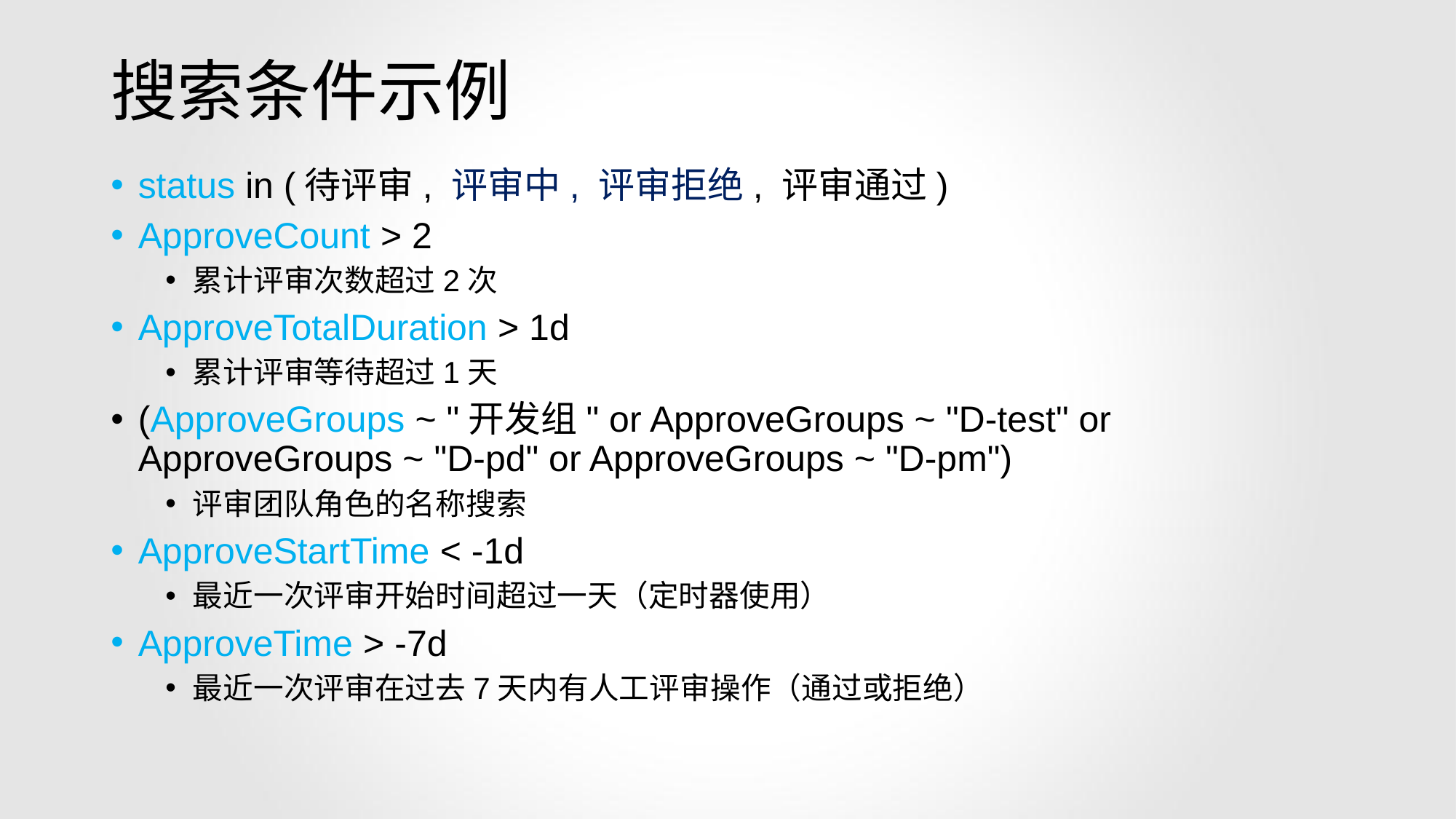

# 搜索条件示例
status in (待评审, 评审中, 评审拒绝, 评审通过)
ApproveCount > 2
累计评审次数超过2次
ApproveTotalDuration > 1d
累计评审等待超过1天
(ApproveGroups ~ "开发组" or ApproveGroups ~ "D-test" or ApproveGroups ~ "D-pd" or ApproveGroups ~ "D-pm")
评审团队角色的名称搜索
ApproveStartTime < -1d
最近一次评审开始时间超过一天（定时器使用）
ApproveTime > -7d
最近一次评审在过去7天内有人工评审操作（通过或拒绝）